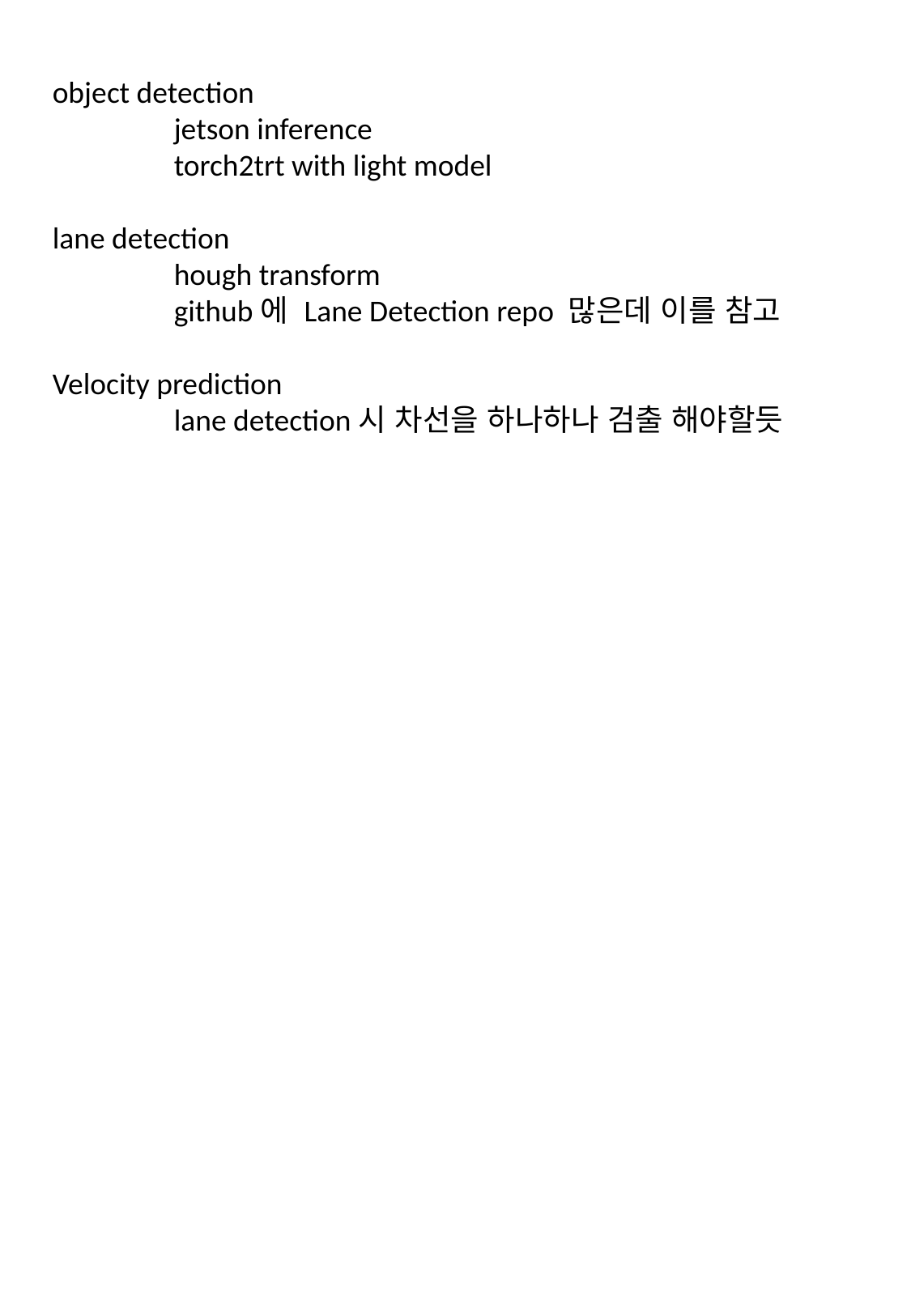

object detection
	jetson inference
	torch2trt with light model

lane detection
	hough transform
	github에 Lane Detection repo 많은데 이를 참고

Velocity prediction
	lane detection시 차선을 하나하나 검출 해야할듯